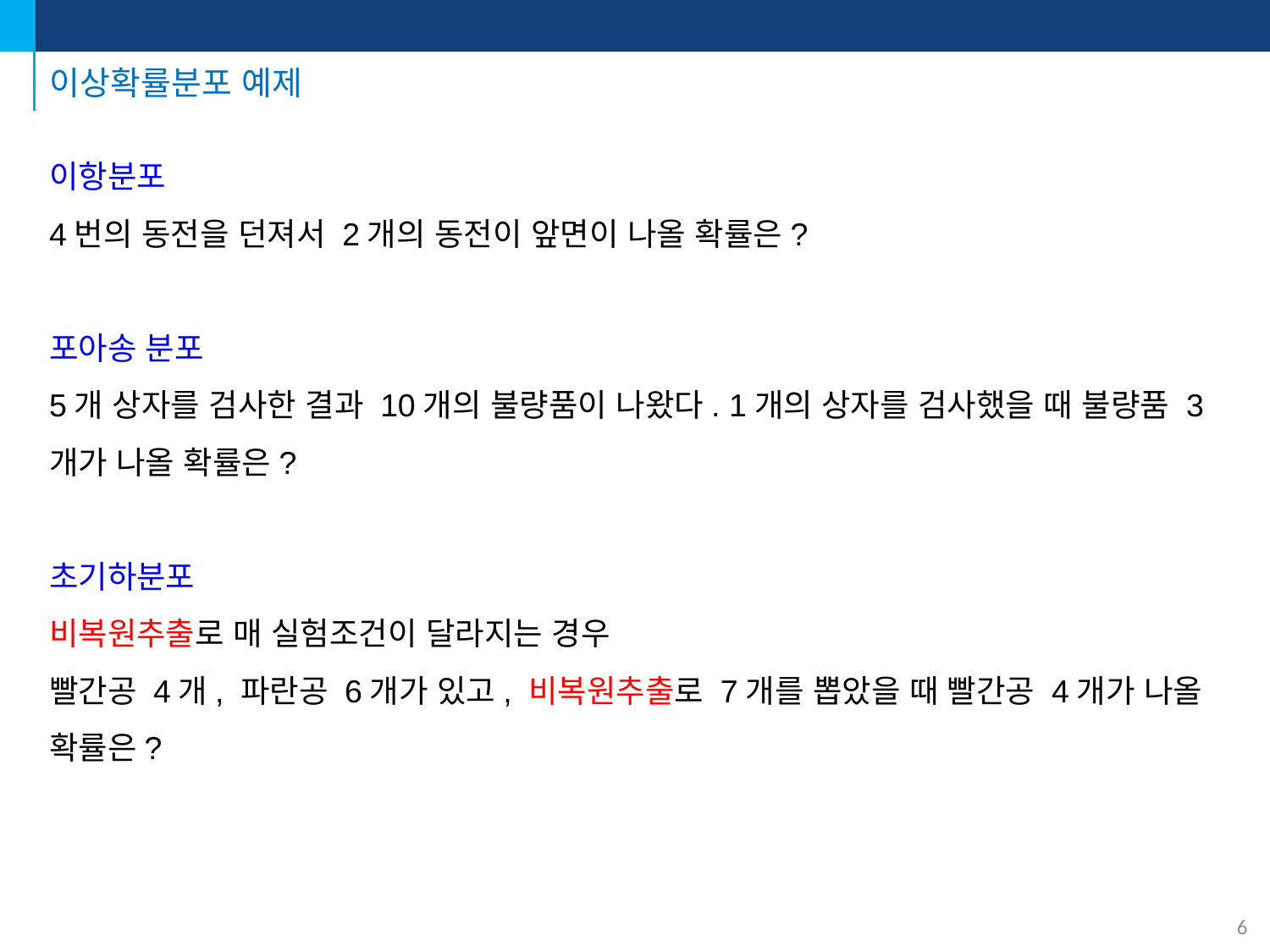

# 이상확률분포 예제
이항분포
4번의 동전을 던져서 2개의 동전이 앞면이 나올 확률은?

포아송 분포
5개 상자를 검사한 결과 10개의 불량품이 나왔다. 1개의 상자를 검사했을 때 불량품 3개가 나올 확률은?

초기하분포
비복원추출로 매 실험조건이 달라지는 경우
빨간공 4개, 파란공 6개가 있고, 비복원추출로 7개를 뽑았을 때 빨간공 4개가 나올 확률은?
6